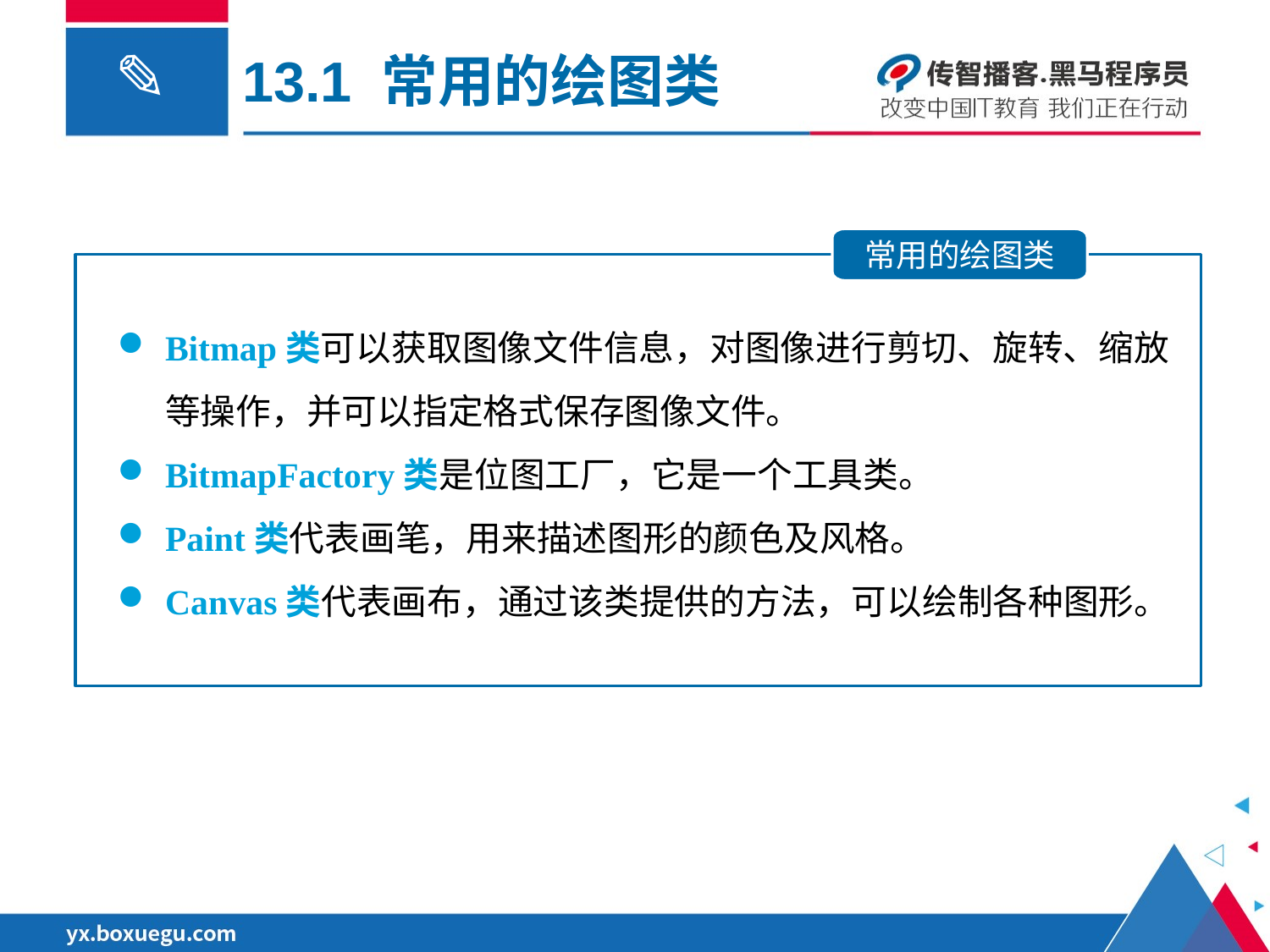

13.1 常用的绘图类
常用的绘图类

Bitmap类可以获取图像文件信息，对图像进行剪切、旋转、缩放等操作，并可以指定格式保存图像文件。
BitmapFactory类是位图工厂，它是一个工具类。
Paint类代表画笔，用来描述图形的颜色及风格。
Canvas类代表画布，通过该类提供的方法，可以绘制各种图形。